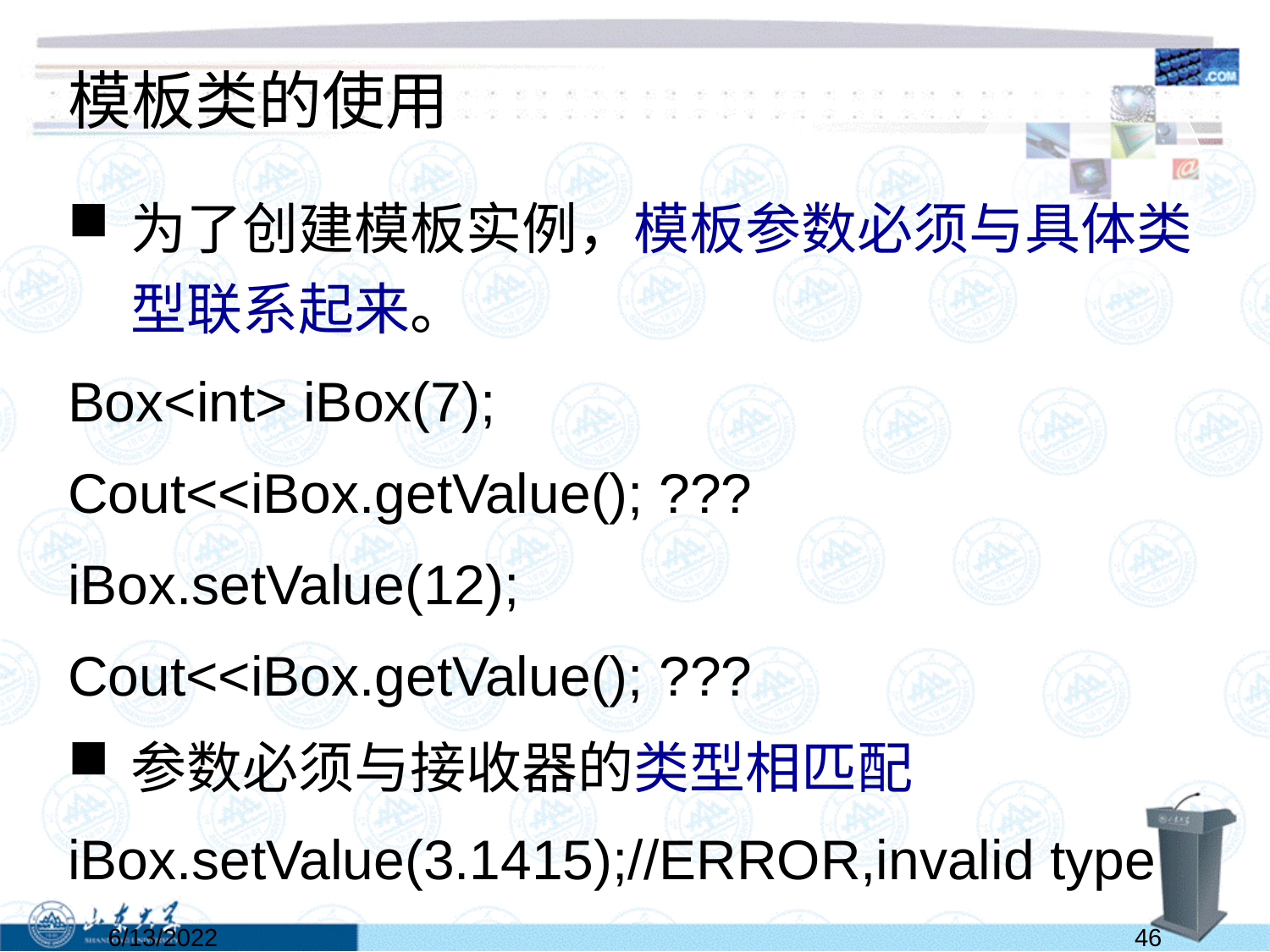

# 模板类的使用
为了创建模板实例，模板参数必须与具体类型联系起来。
Box<int> iBox(7);
Cout<<iBox.getValue(); ???
iBox.setValue(12);
Cout<<iBox.getValue(); ???
参数必须与接收器的类型相匹配
iBox.setValue(3.1415);//ERROR,invalid type
6/13/2022
46